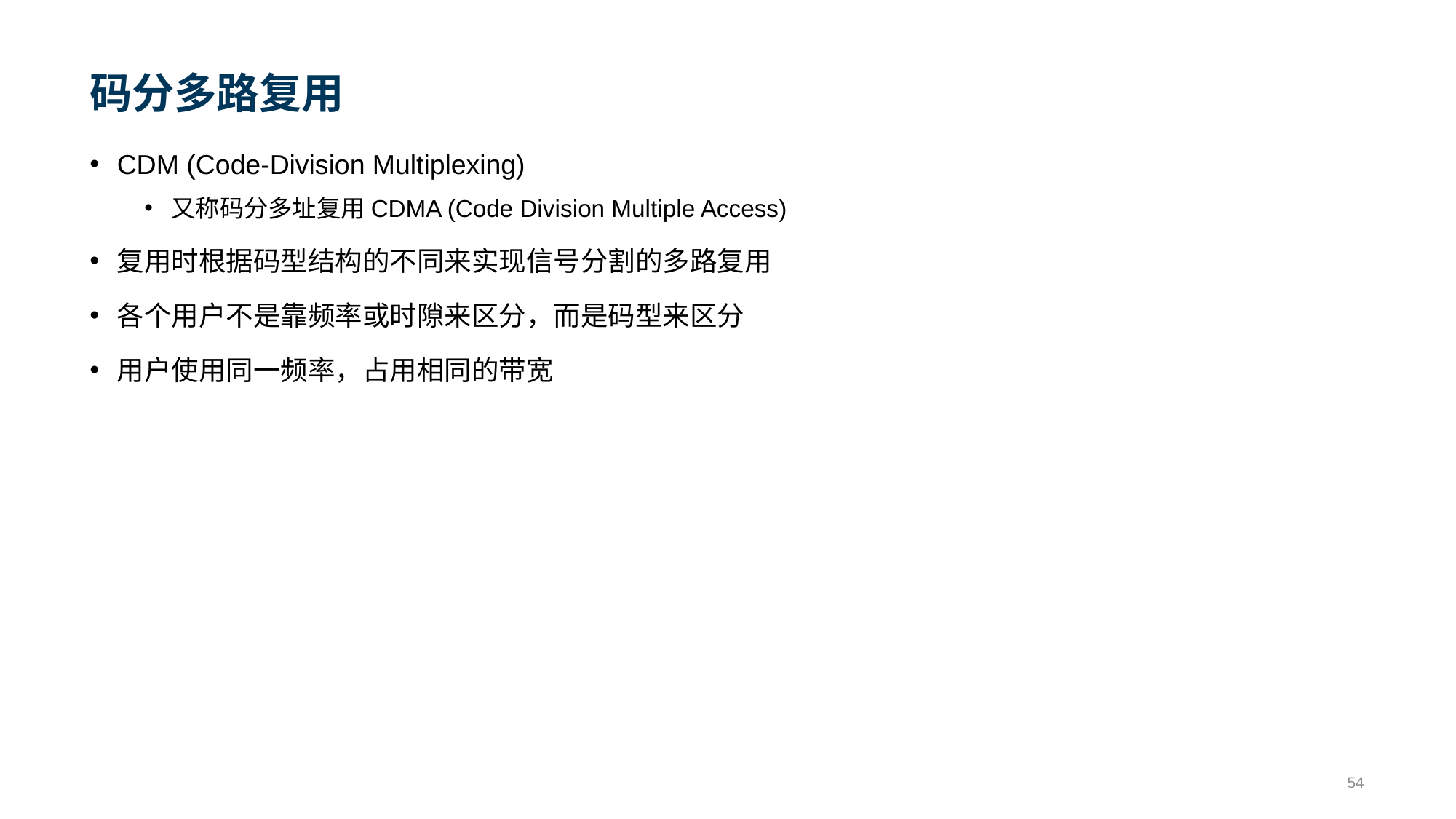

# 码分多路复用
CDM (Code-Division Multiplexing)
又称码分多址复用CDMA (Code Division Multiple Access)
复用时根据码型结构的不同来实现信号分割的多路复用
各个用户不是靠频率或时隙来区分，而是码型来区分
用户使用同一频率，占用相同的带宽
54